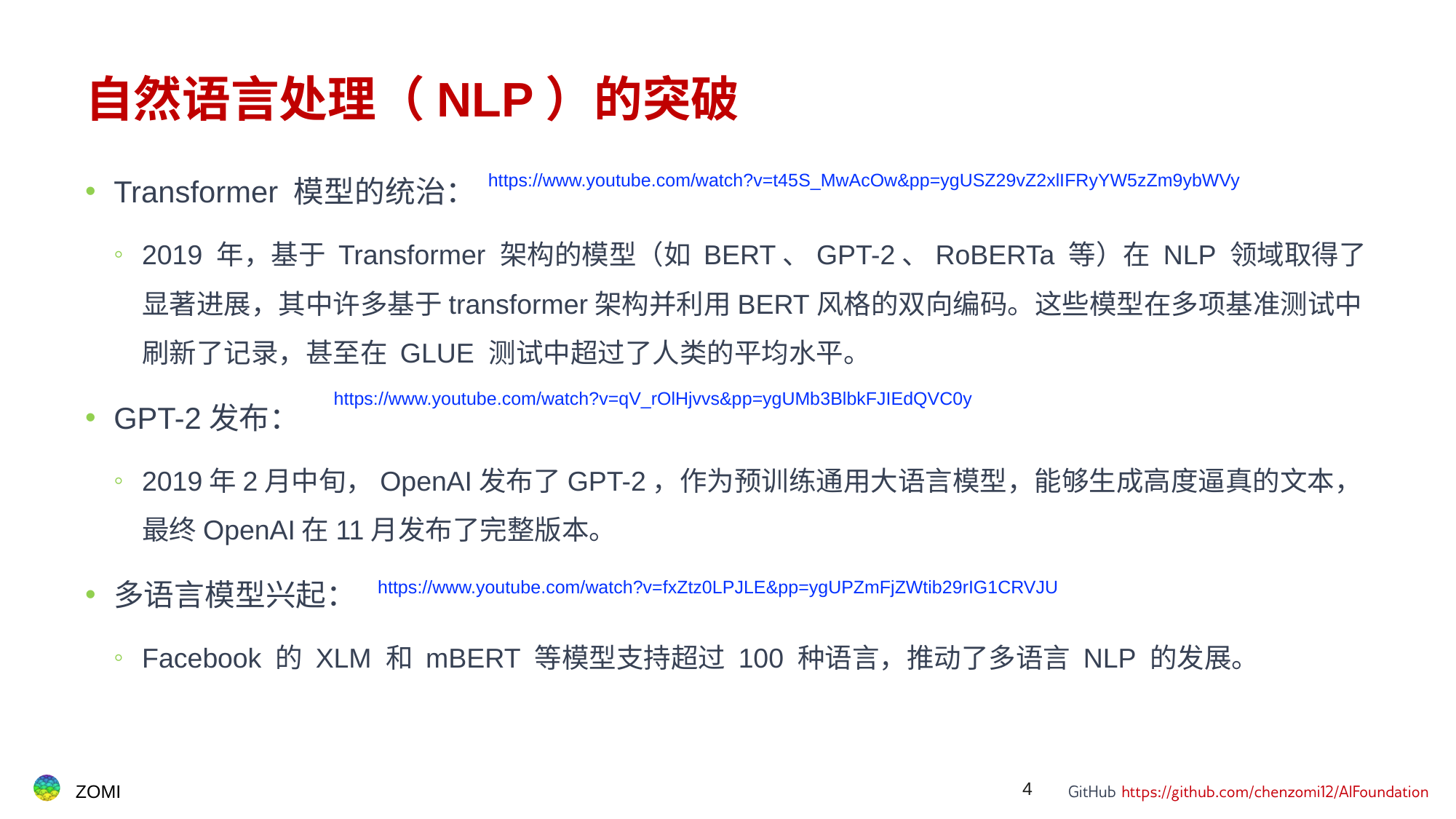

# 自然语言处理（NLP）的突破
Transformer 模型的统治：
2019 年，基于 Transformer 架构的模型（如 BERT、GPT-2、RoBERTa 等）在 NLP 领域取得了显著进展，其中许多基于transformer架构并利用BERT风格的双向编码。这些模型在多项基准测试中刷新了记录，甚至在 GLUE 测试中超过了人类的平均水平。
GPT-2发布：
2019年2月中旬，OpenAI发布了GPT-2，作为预训练通用大语言模型，能够生成高度逼真的文本，最终OpenAI在11月发布了完整版本。
多语言模型兴起：
Facebook 的 XLM 和 mBERT 等模型支持超过 100 种语言，推动了多语言 NLP 的发展。

https://www.youtube.com/watch?v=t45S_MwAcOw&pp=ygUSZ29vZ2xlIFRyYW5zZm9ybWVy
https://www.youtube.com/watch?v=qV_rOlHjvvs&pp=ygUMb3BlbkFJIEdQVC0y
https://www.youtube.com/watch?v=fxZtz0LPJLE&pp=ygUPZmFjZWtib29rIG1CRVJU